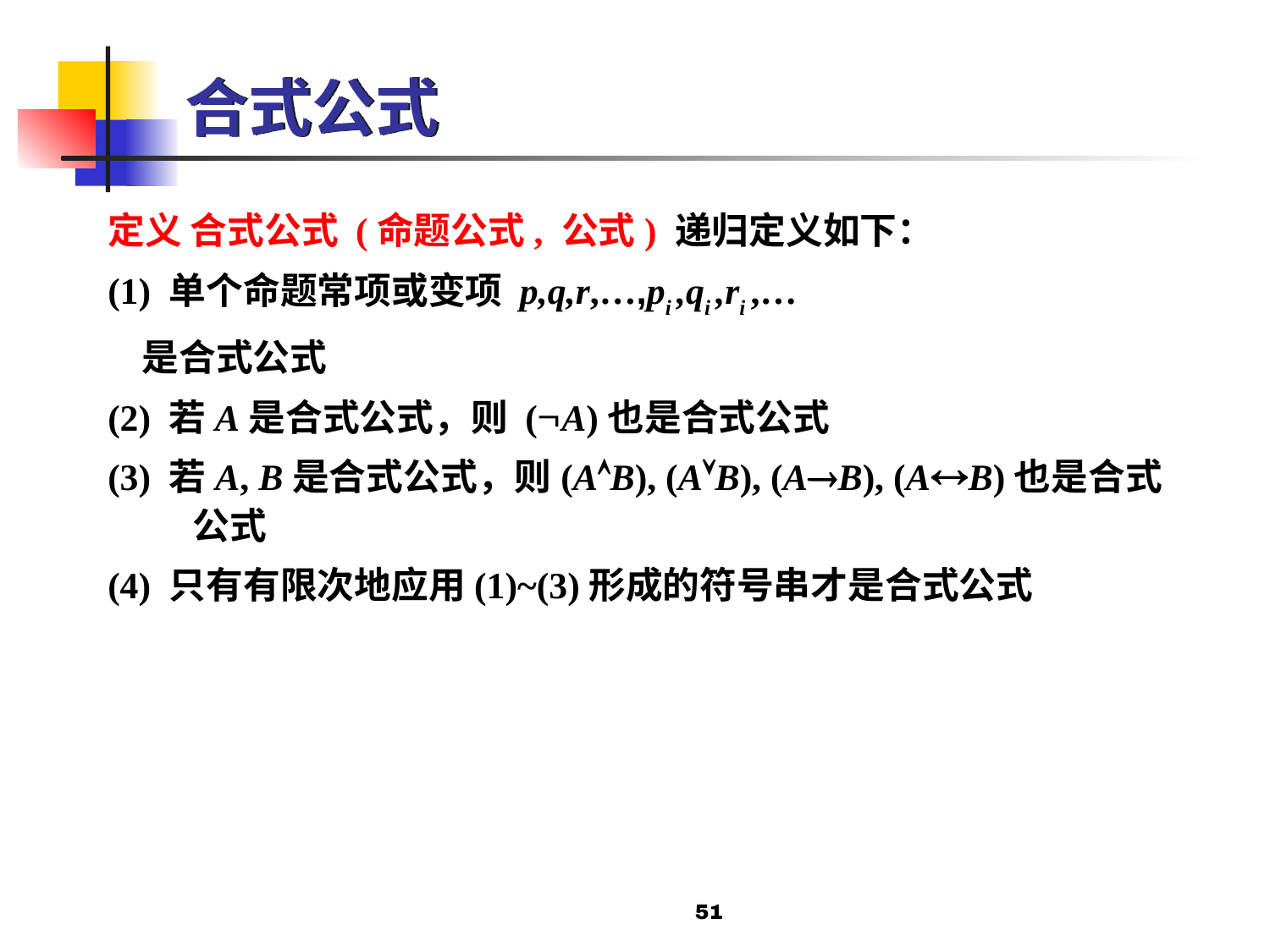

# 合式公式
定义 合式公式 (命题公式, 公式) 递归定义如下：
(1) 单个命题常项或变项 p,q,r,…,pi ,qi ,ri ,…
   是合式公式
(2) 若A是合式公式，则 (¬A)也是合式公式
(3) 若A, B是合式公式，则(A∧B), (A∨B), (A→B), (A↔B)也是合式公式
(4) 只有有限次地应用(1)~(3)形成的符号串才是合式公式
51